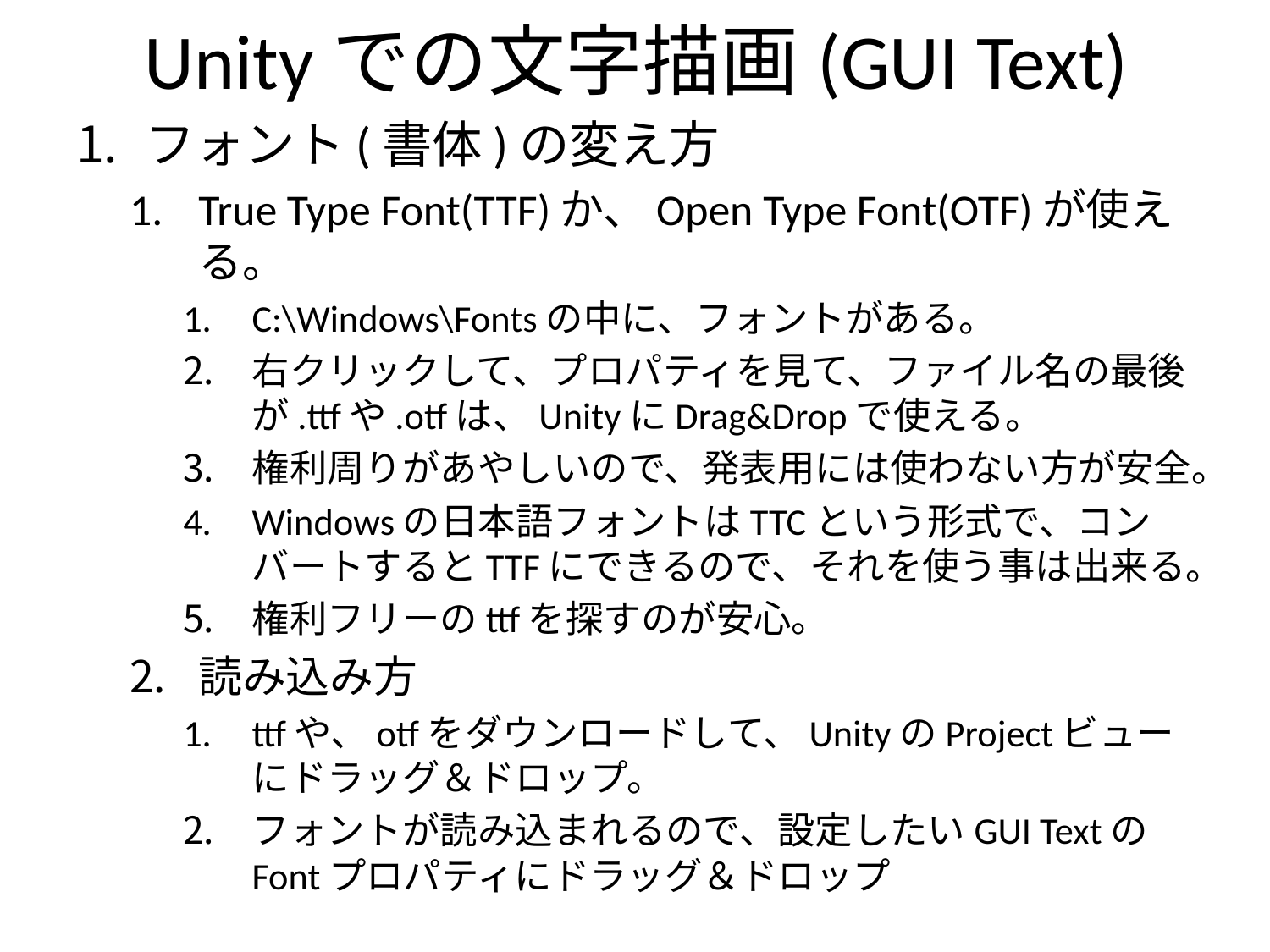

# Unityでの文字描画(GUI Text)
フォント(書体)の変え方
True Type Font(TTF)か、Open Type Font(OTF)が使える。
C:\Windows\Fontsの中に、フォントがある。
右クリックして、プロパティを見て、ファイル名の最後が.ttfや.otfは、UnityにDrag&Dropで使える。
権利周りがあやしいので、発表用には使わない方が安全。
Windowsの日本語フォントはTTCという形式で、コンバートするとTTFにできるので、それを使う事は出来る。
権利フリーのttfを探すのが安心。
読み込み方
ttfや、otfをダウンロードして、UnityのProjectビューにドラッグ＆ドロップ。
フォントが読み込まれるので、設定したいGUI TextのFontプロパティにドラッグ＆ドロップ